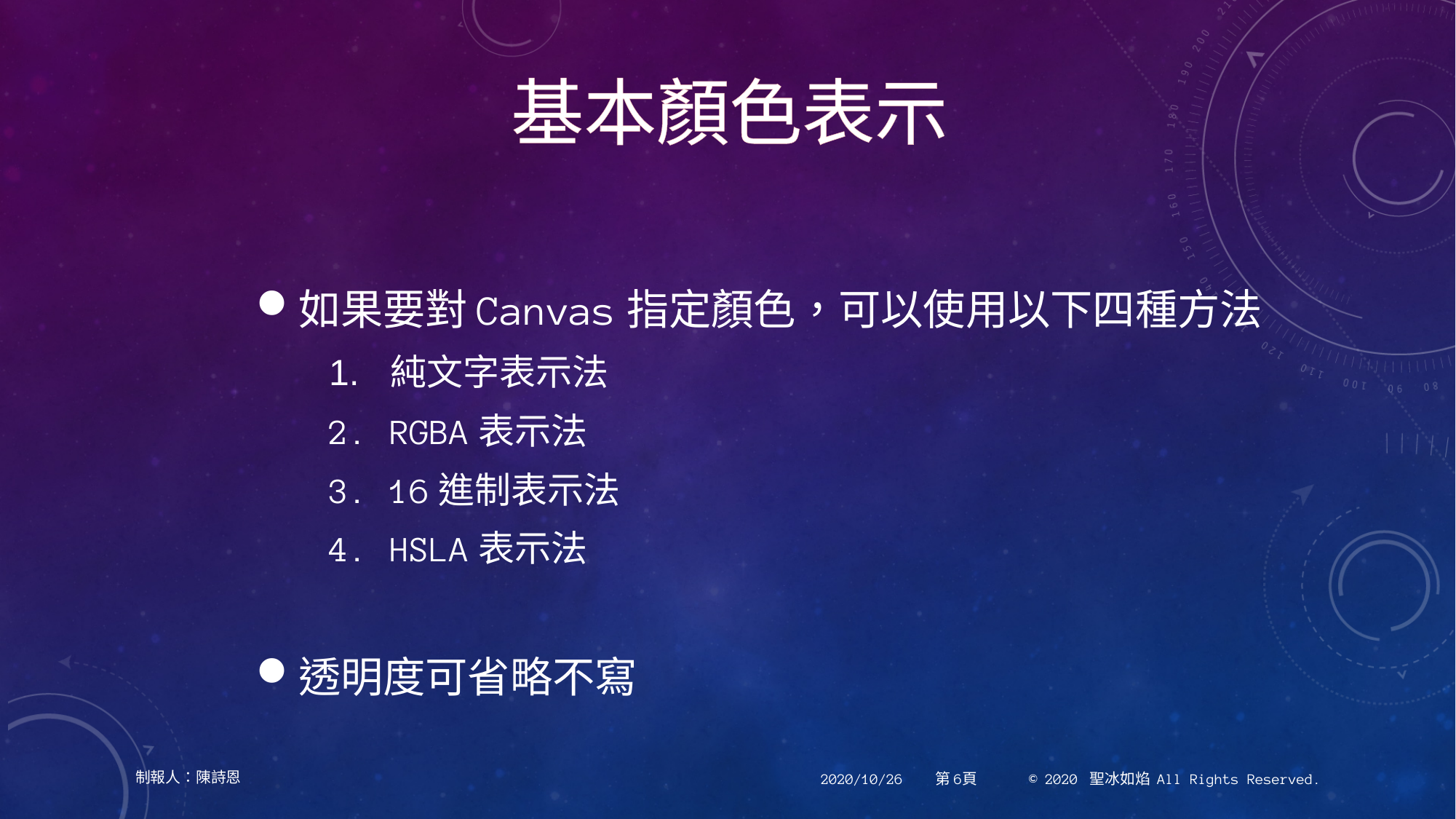

# 基本顏色表示
如果要對Canvas指定顏色，可以使用以下四種方法
純文字表示法
RGBA表示法
16進制表示法
HSLA表示法

透明度可省略不寫
第6頁
制報人：陳詩恩
2020/10/26